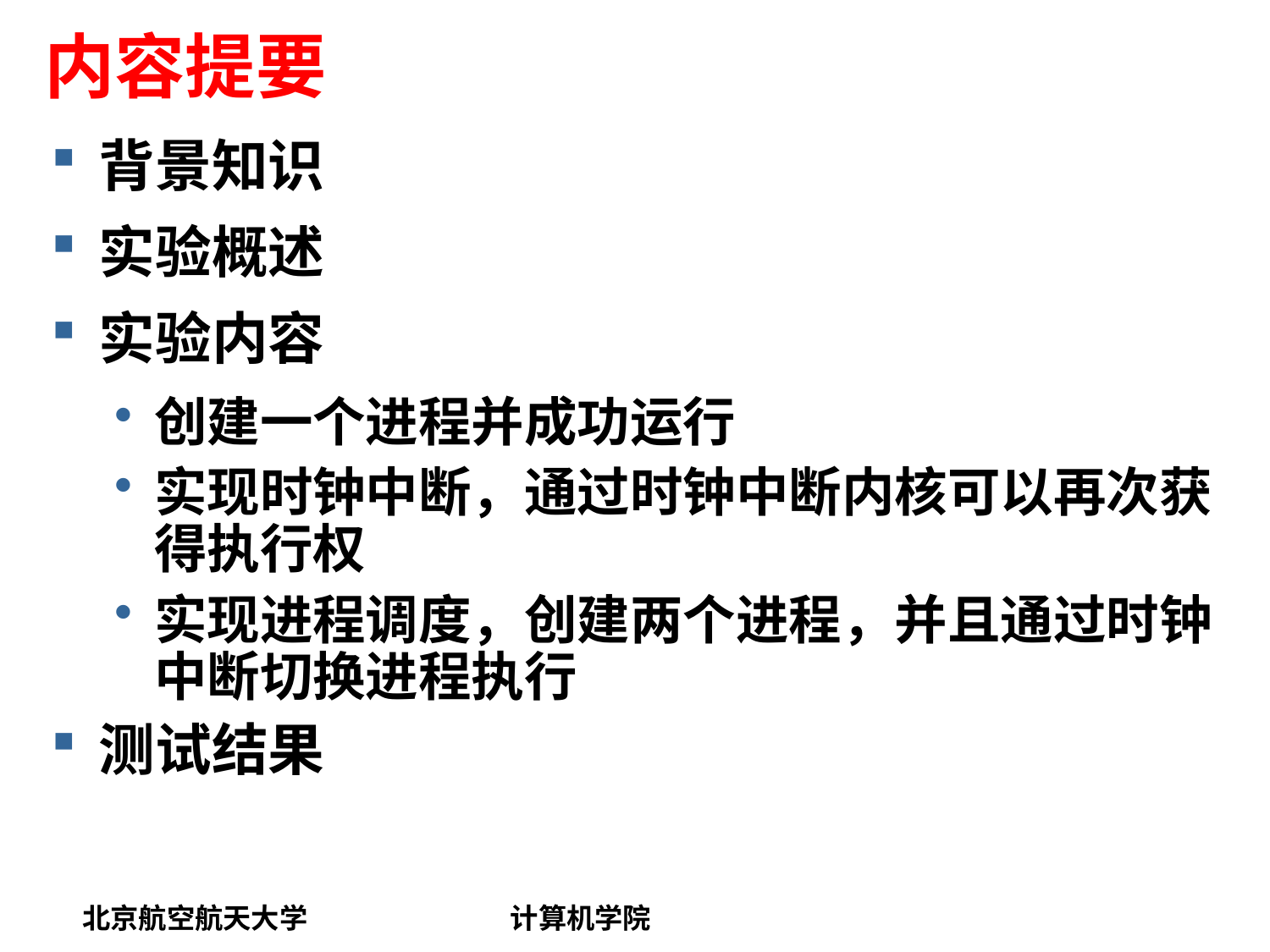

# 内容提要
背景知识
实验概述
实验内容
创建一个进程并成功运行
实现时钟中断，通过时钟中断内核可以再次获得执行权
实现进程调度，创建两个进程，并且通过时钟中断切换进程执行
测试结果